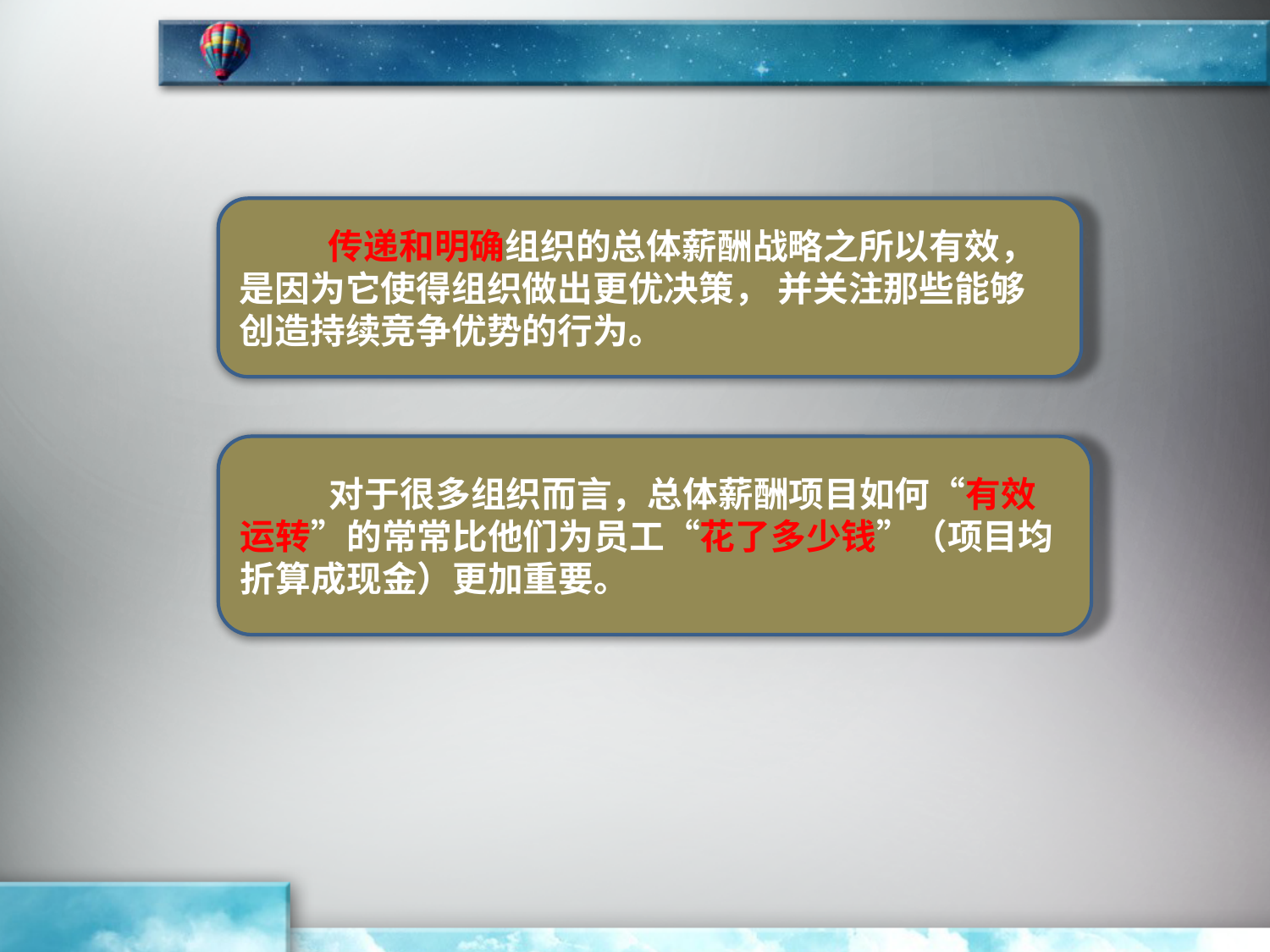

传递和明确组织的总体薪酬战略之所以有效，是因为它使得组织做出更优决策， 并关注那些能够创造持续竞争优势的行为。
          对于很多组织而言，总体薪酬项目如何“有效运转”的常常比他们为员工“花了多少钱”（项目均折算成现金）更加重要。